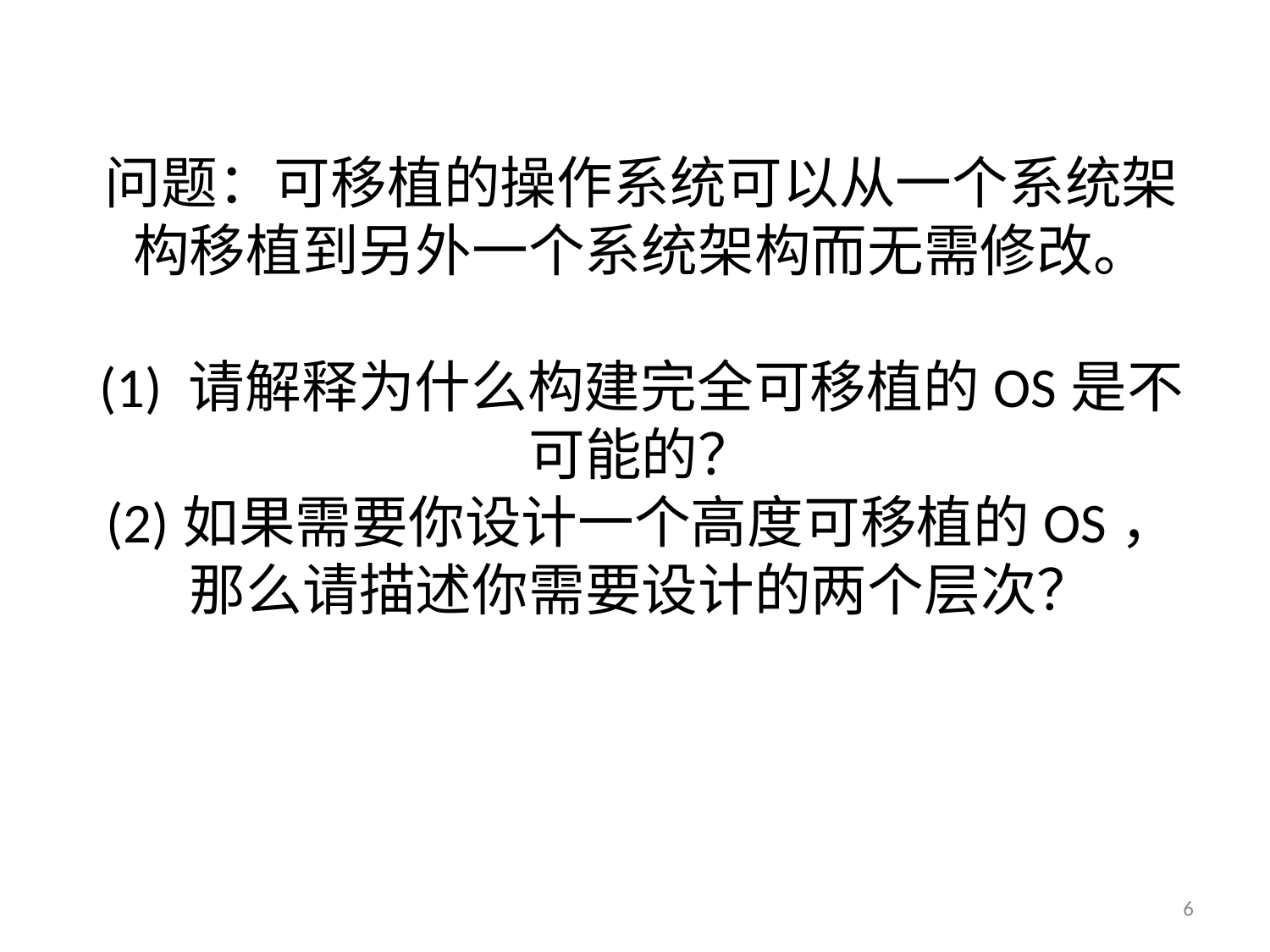

# 问题：可移植的操作系统可以从一个系统架构移植到另外一个系统架构而无需修改。 (1) 请解释为什么构建完全可移植的OS是不可能的？ (2)如果需要你设计一个高度可移植的OS，那么请描述你需要设计的两个层次？
6